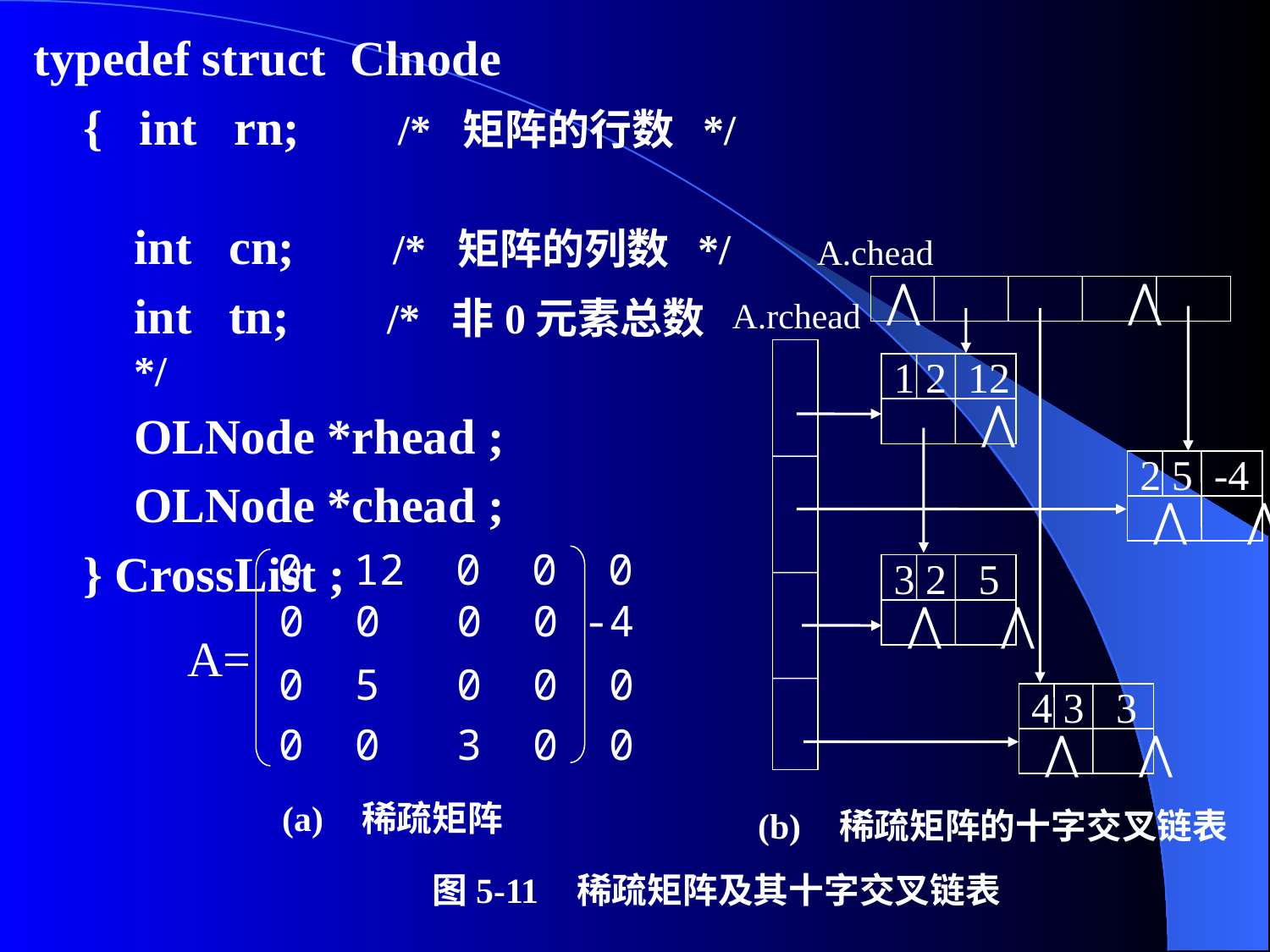

# typedef struct  Clnode
{   int   rn;        /*  矩阵的行数  */
int   cn;        /*  矩阵的列数  */
int   tn;        /*  非0元素总数  */
OLNode *rhead ;
OLNode *chead ;
} CrossList ;
A.chead
⋀                   ⋀

1 2  12

        ⋀

2 5  -4

 ⋀     ⋀

3 2   5

 ⋀     ⋀

4 3   3

 ⋀     ⋀

A.rchead

(b)   稀疏矩阵的十字交叉链表
0  12  0  0  0

0  0   0  0 -4
A=
0  5   0  0  0
0  0   3  0  0
(a)   稀疏矩阵
图5-11   稀疏矩阵及其十字交叉链表